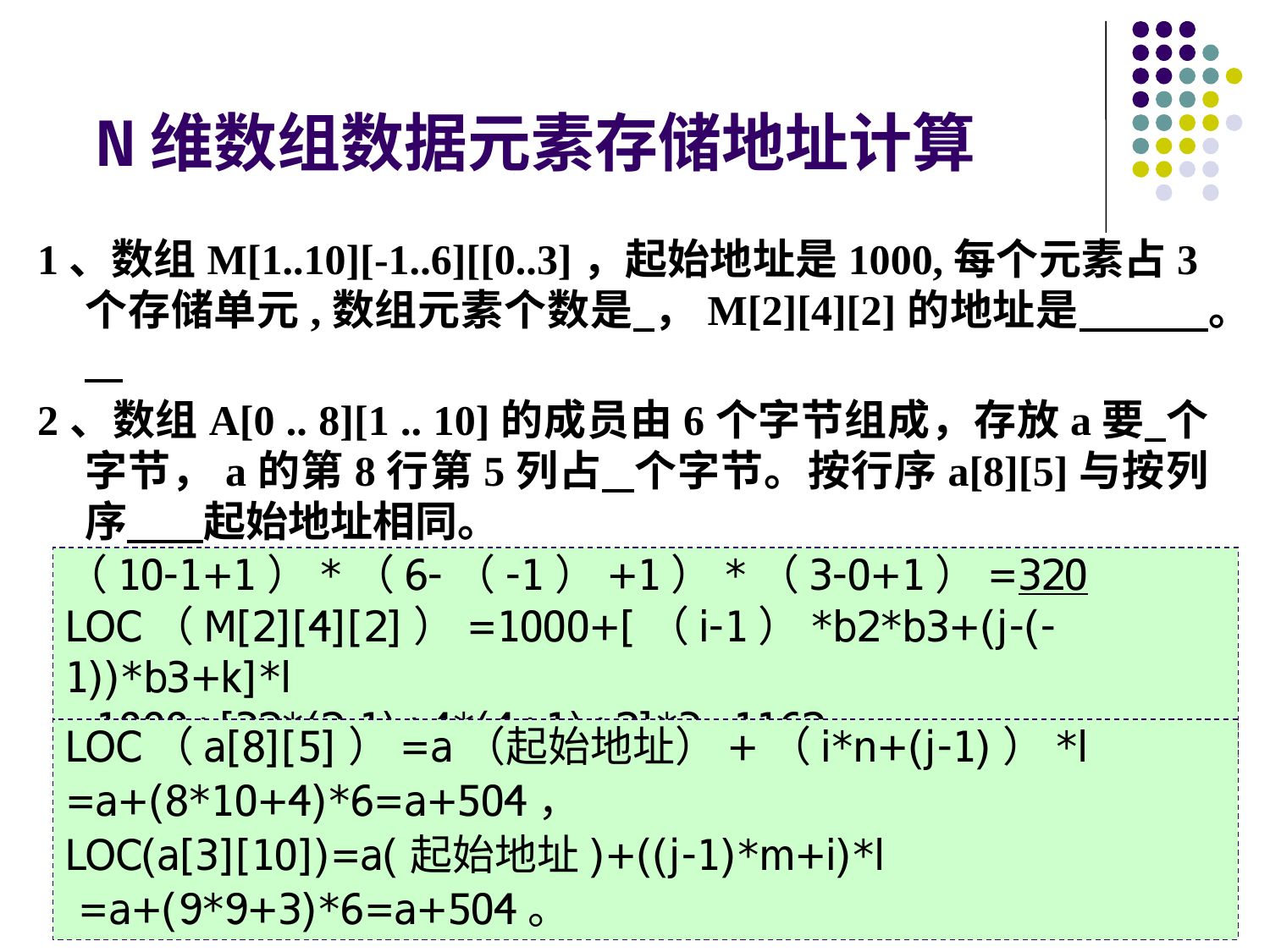

N维数组数据元素存储地址计算
1、数组M[1..10][-1..6][[0..3]，起始地址是1000,每个元素占3个存储单元,数组元素个数是  ，M[2][4][2]的地址是　　　。
2、数组A[0 .. 8][1 .. 10]的成员由6个字节组成，存放a要  个字节，a的第8行第5列占   个字节。按行序a[8][5]与按列序        起始地址相同。
（10-1+1）*（6-（-1）+1）*（3-0+1）=320
LOC（M[2][4][2]）=1000+[（i-1）*b2*b3+(j-(-1))*b3+k]*l
=1000+[32*(2-1)+4*(4+1)+2]*3=1162
LOC（a[8][5]）=a（起始地址）+（i*n+(j-1)）*l
=a+(8*10+4)*6=a+504，
LOC(a[3][10])=a(起始地址)+((j-1)*m+i)*l
 =a+(9*9+3)*6=a+504。